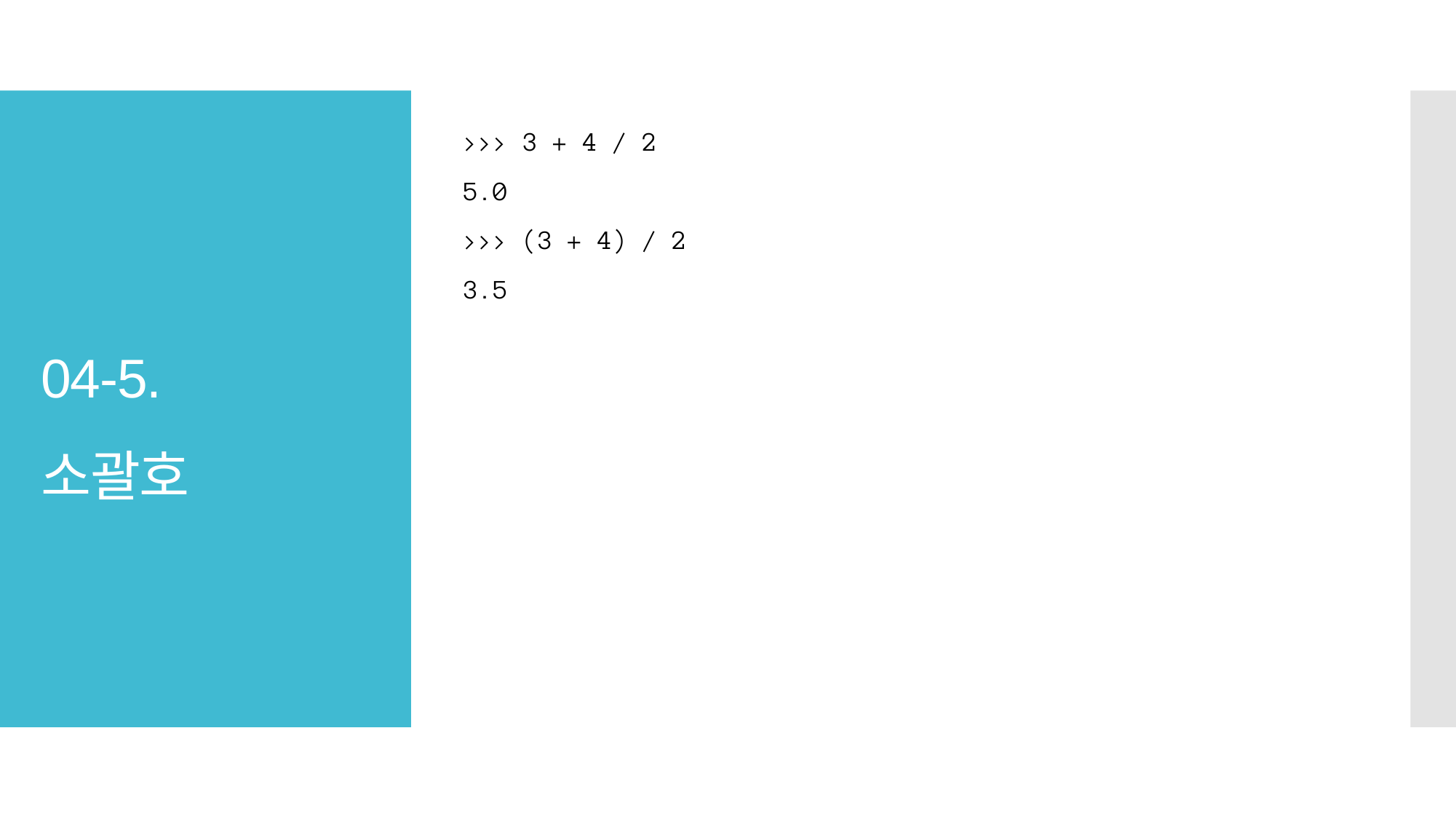

>>> 3 + 4 / 2
5.0
>>> (3 + 4) / 2
3.5
# 04-5. 소괄호